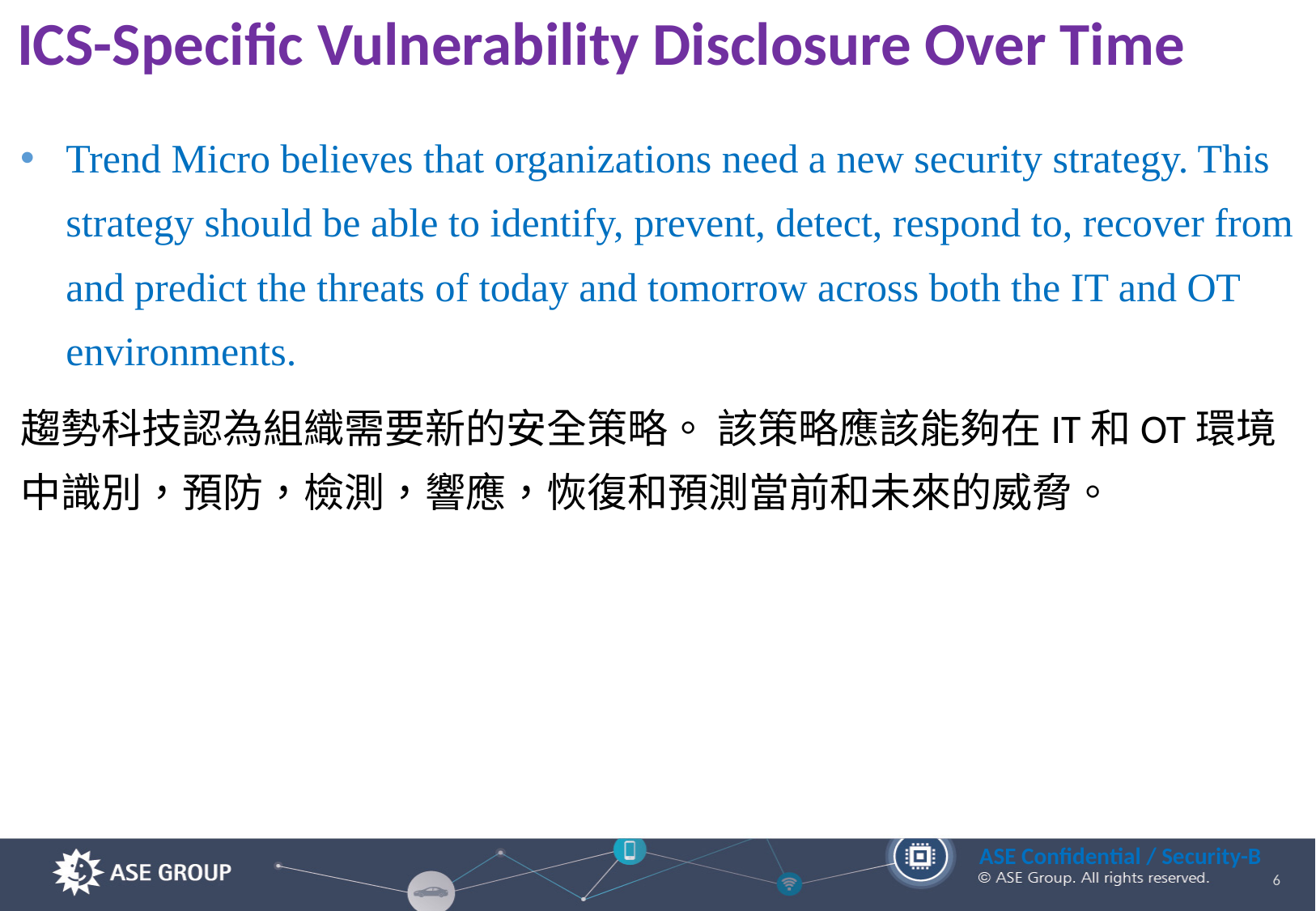

# ICS-Specific Vulnerability Disclosure Over Time
Trend Micro believes that organizations need a new security strategy. This strategy should be able to identify, prevent, detect, respond to, recover from and predict the threats of today and tomorrow across both the IT and OT environments.
趨勢科技認為組織需要新的安全策略。 該策略應該能夠在IT和OT環境中識別，預防，檢測，響應，恢復和預測當前和未來的威脅。